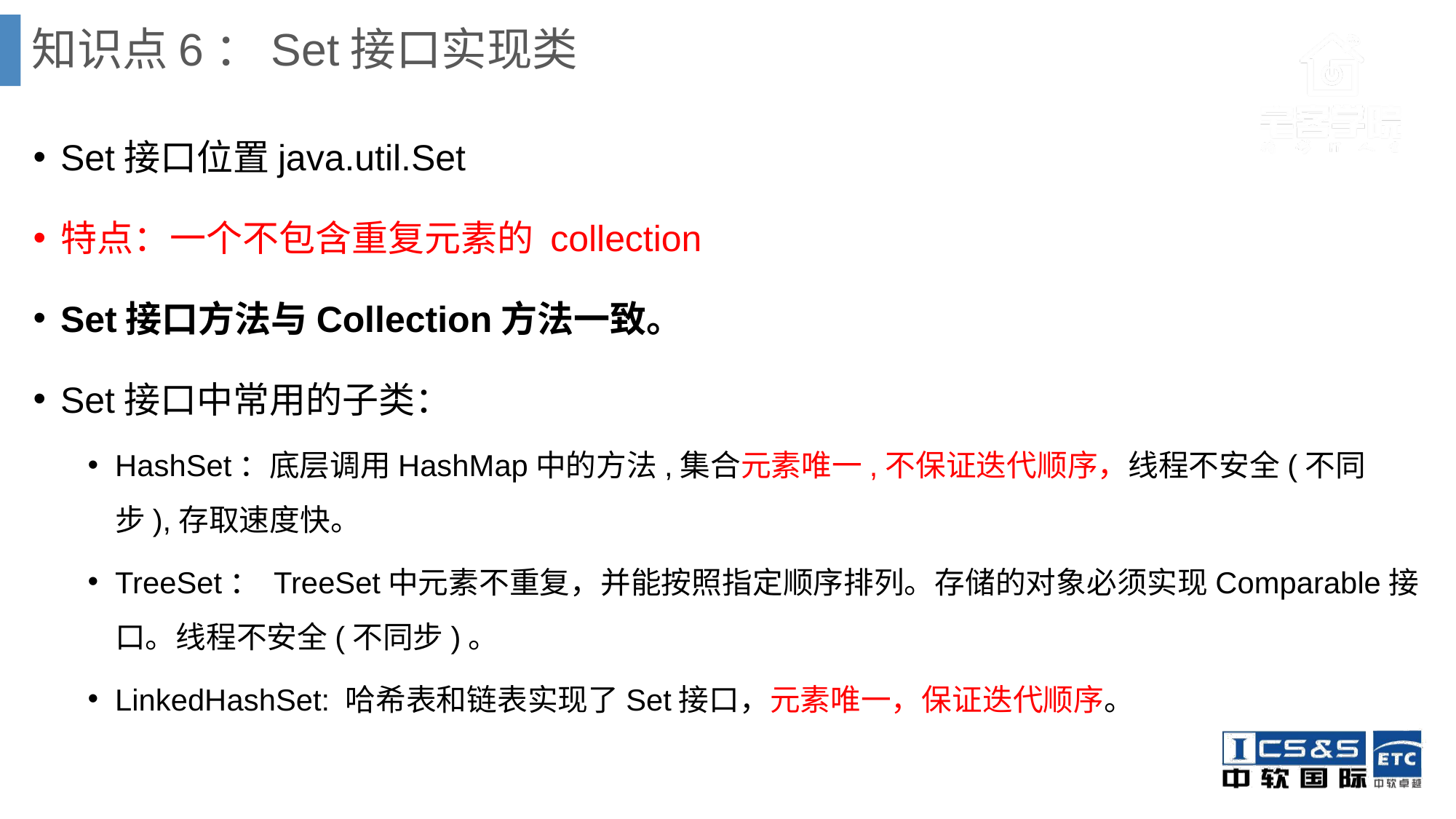

# 知识点6：Set接口实现类
Set接口位置java.util.Set
特点：一个不包含重复元素的 collection
Set接口方法与Collection方法一致。
Set接口中常用的子类：
HashSet：底层调用HashMap中的方法,集合元素唯一,不保证迭代顺序，线程不安全(不同步),存取速度快。
TreeSet： TreeSet中元素不重复，并能按照指定顺序排列。存储的对象必须实现Comparable接口。线程不安全(不同步)。
LinkedHashSet: 哈希表和链表实现了Set接口，元素唯一，保证迭代顺序。